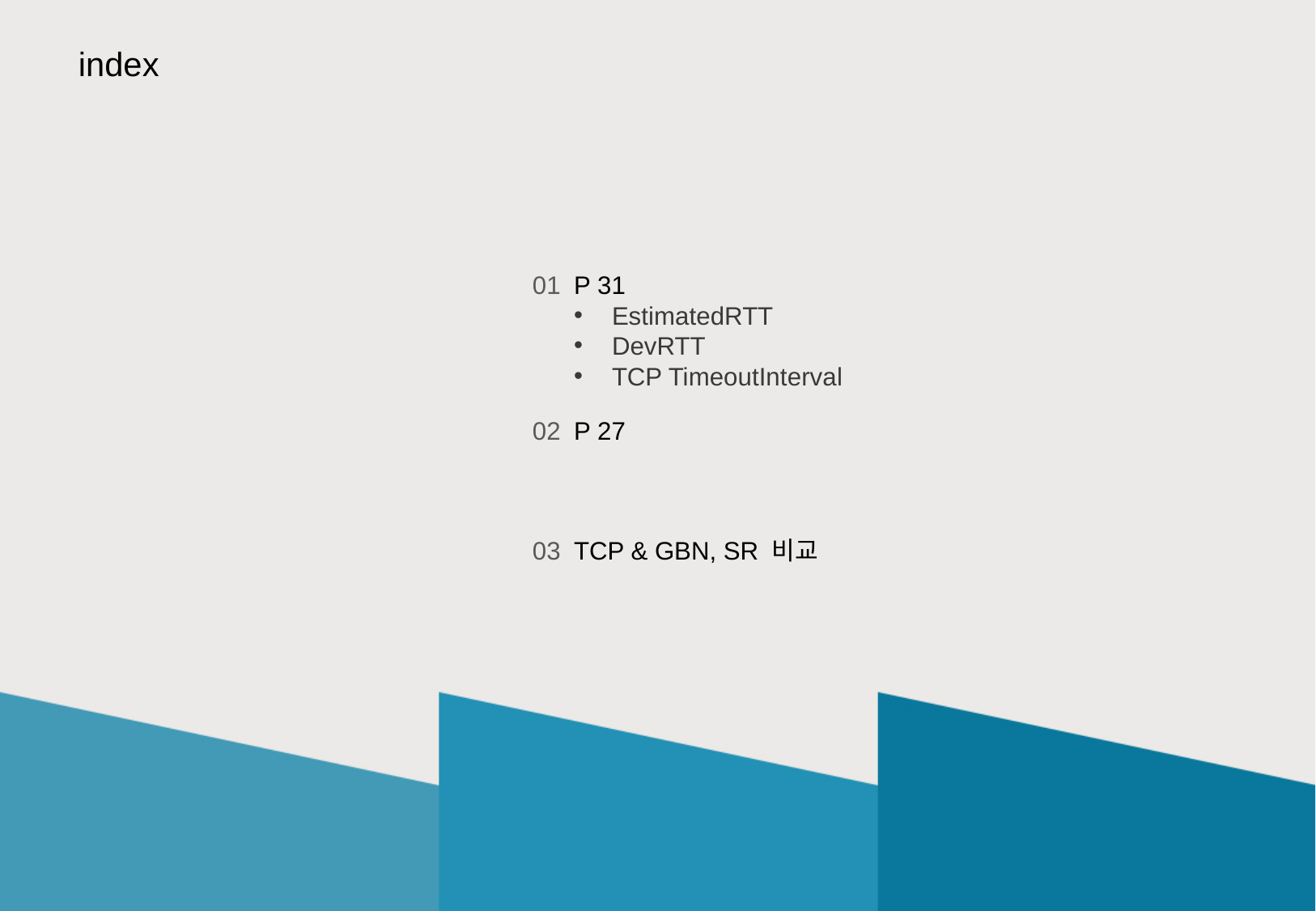

index
01
P 31
EstimatedRTT
DevRTT
TCP TimeoutInterval
02
P 27
03
TCP & GBN, SR 비교